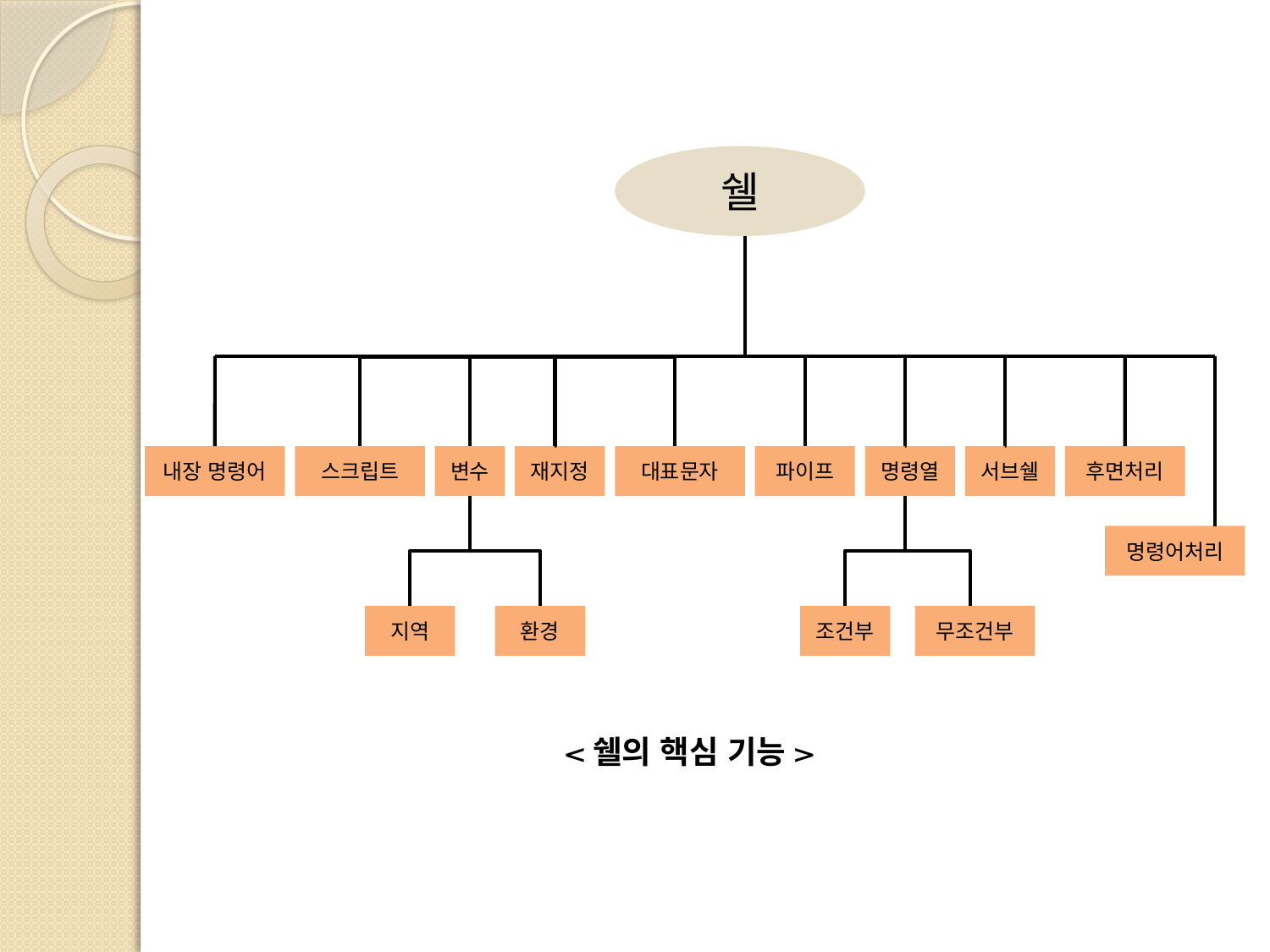

쉘
내장 명령어
스크립트
변수
재지정
대표문자
파이프
명령열
서브쉘
후면처리
명령어처리
지역
환경
조건부
무조건부
<쉘의 핵심 기능>